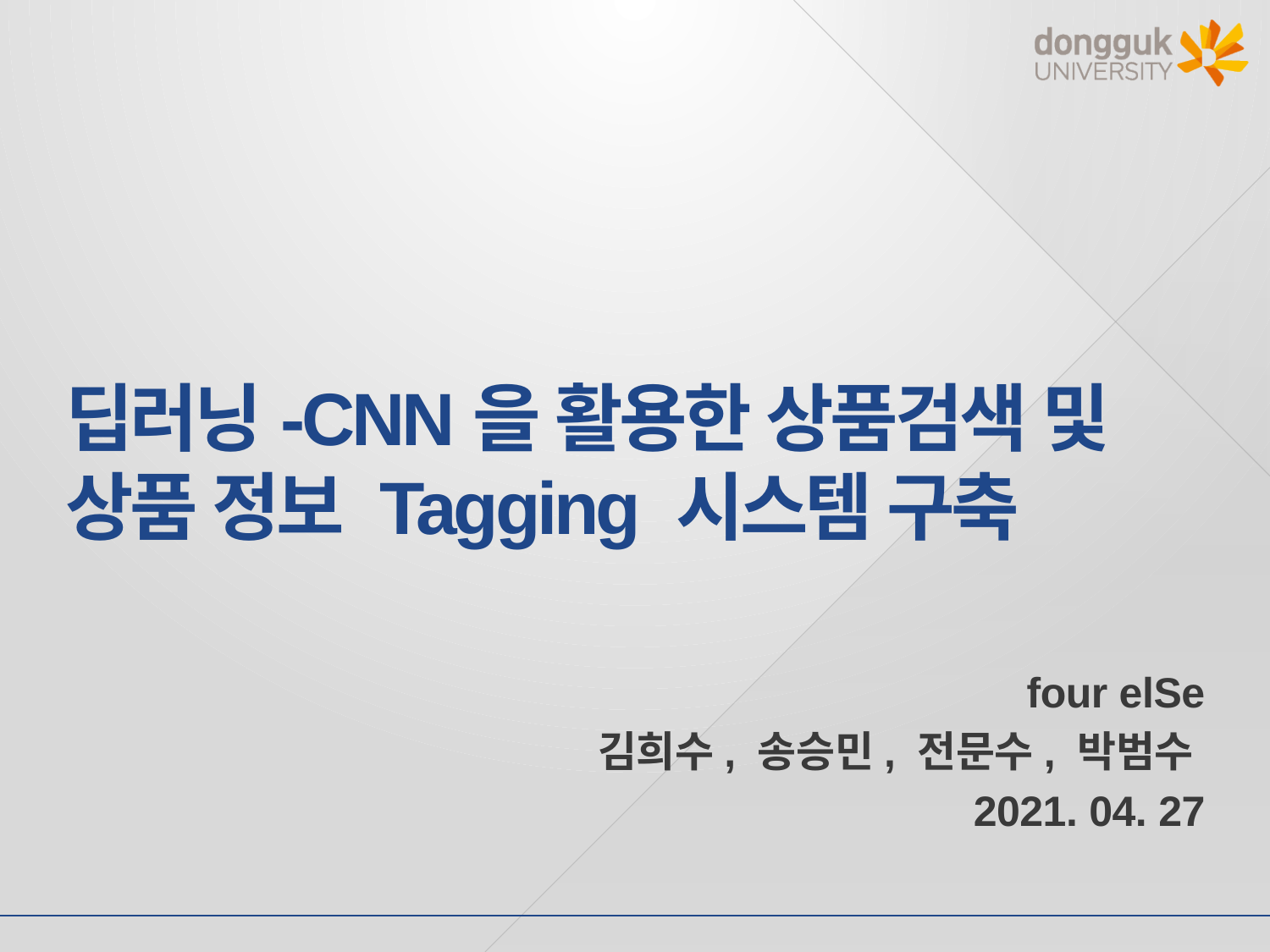

four elSe
김희수, 송승민, 전문수, 박범수
2021. 04. 27
# 딥러닝-CNN을 활용한 상품검색 및 상품 정보 Tagging 시스템 구축